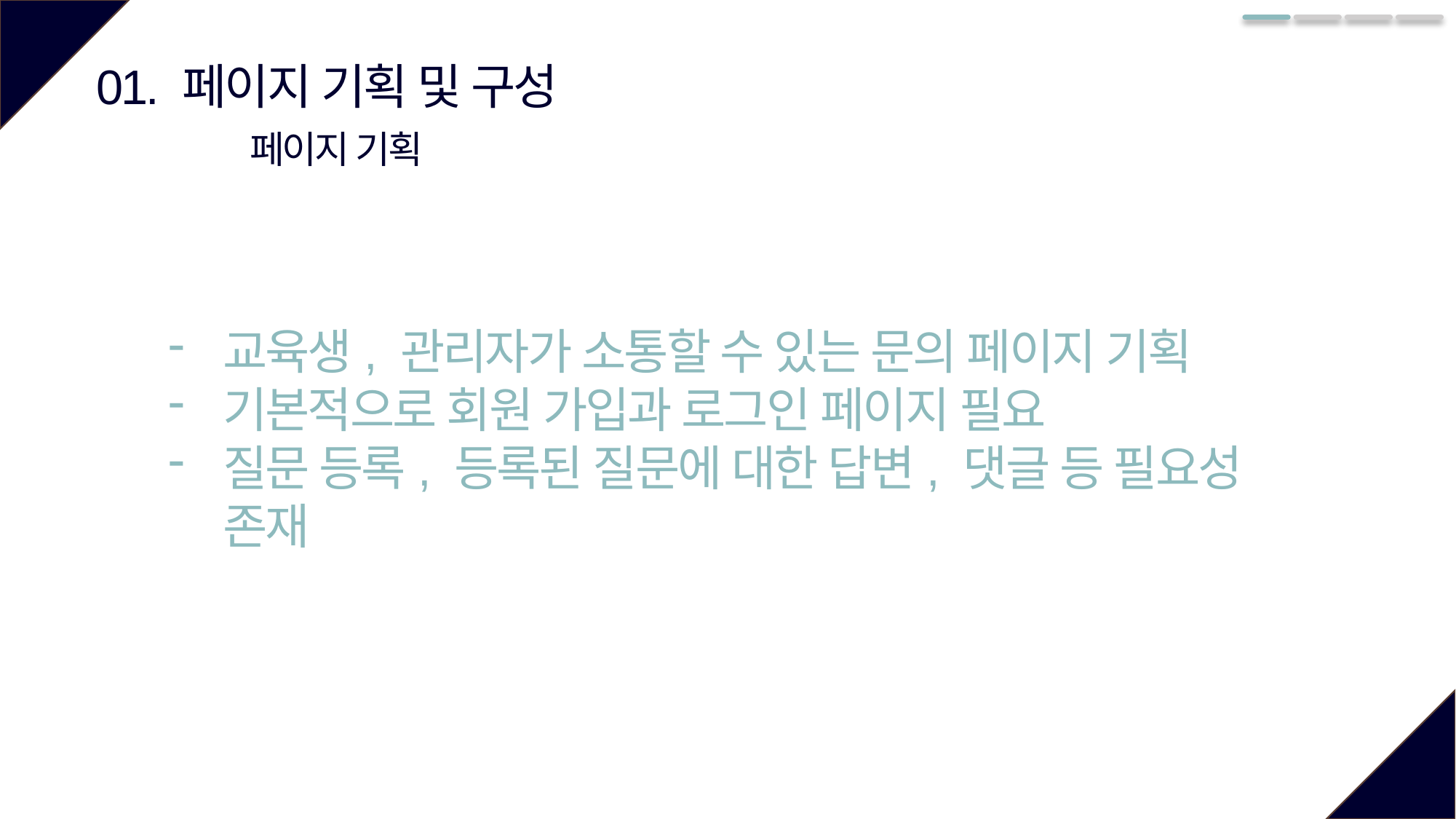

01. 페이지 기획 및 구성
 페이지 기획
교육생, 관리자가 소통할 수 있는 문의 페이지 기획
기본적으로 회원 가입과 로그인 페이지 필요
질문 등록, 등록된 질문에 대한 답변, 댓글 등 필요성 존재